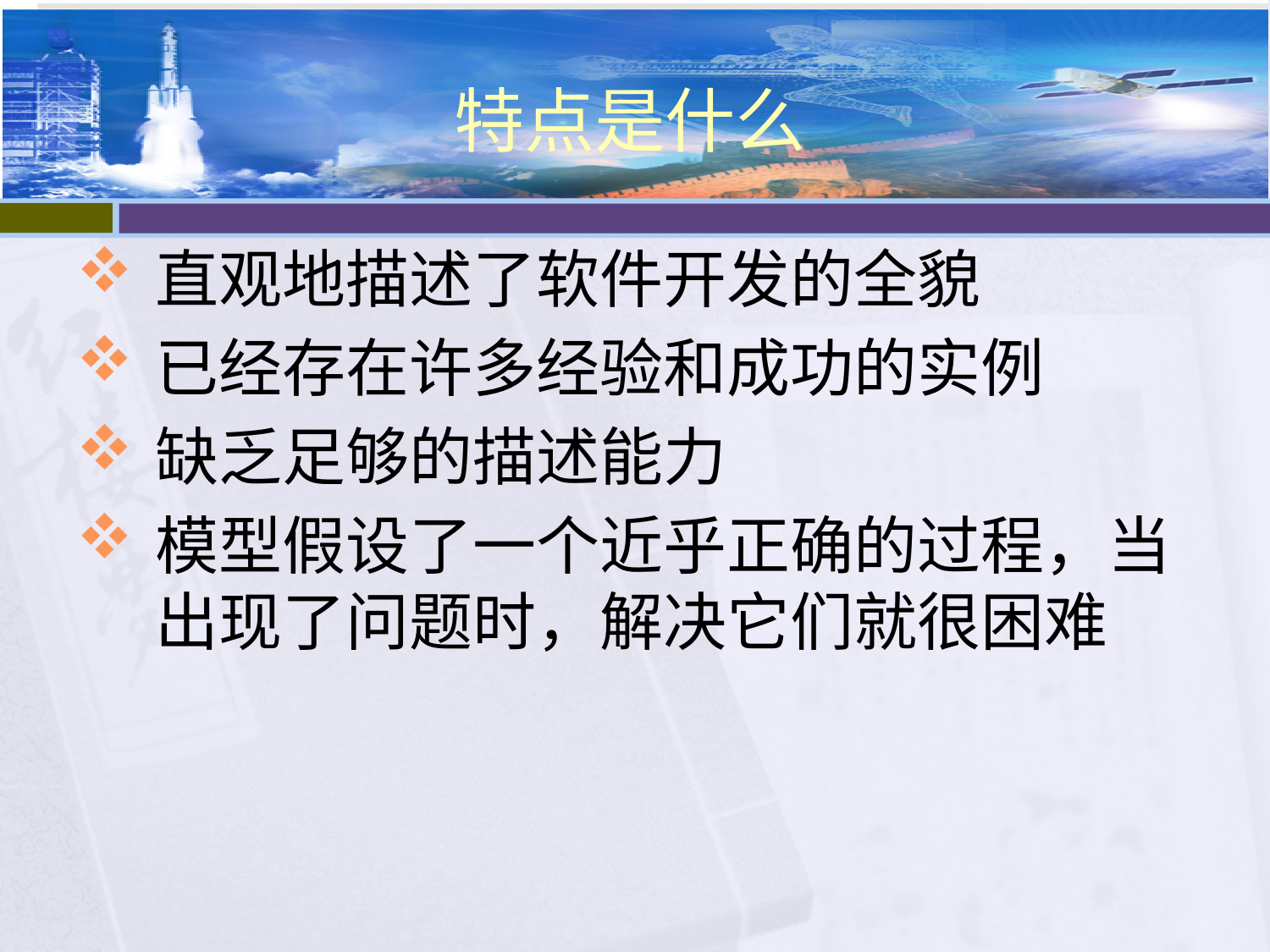

# 特点是什么

直观地描述了软件开发的全貌
已经存在许多经验和成功的实例
缺乏足够的描述能力
模型假设了一个近乎正确的过程，当出现了问题时，解决它们就很困难